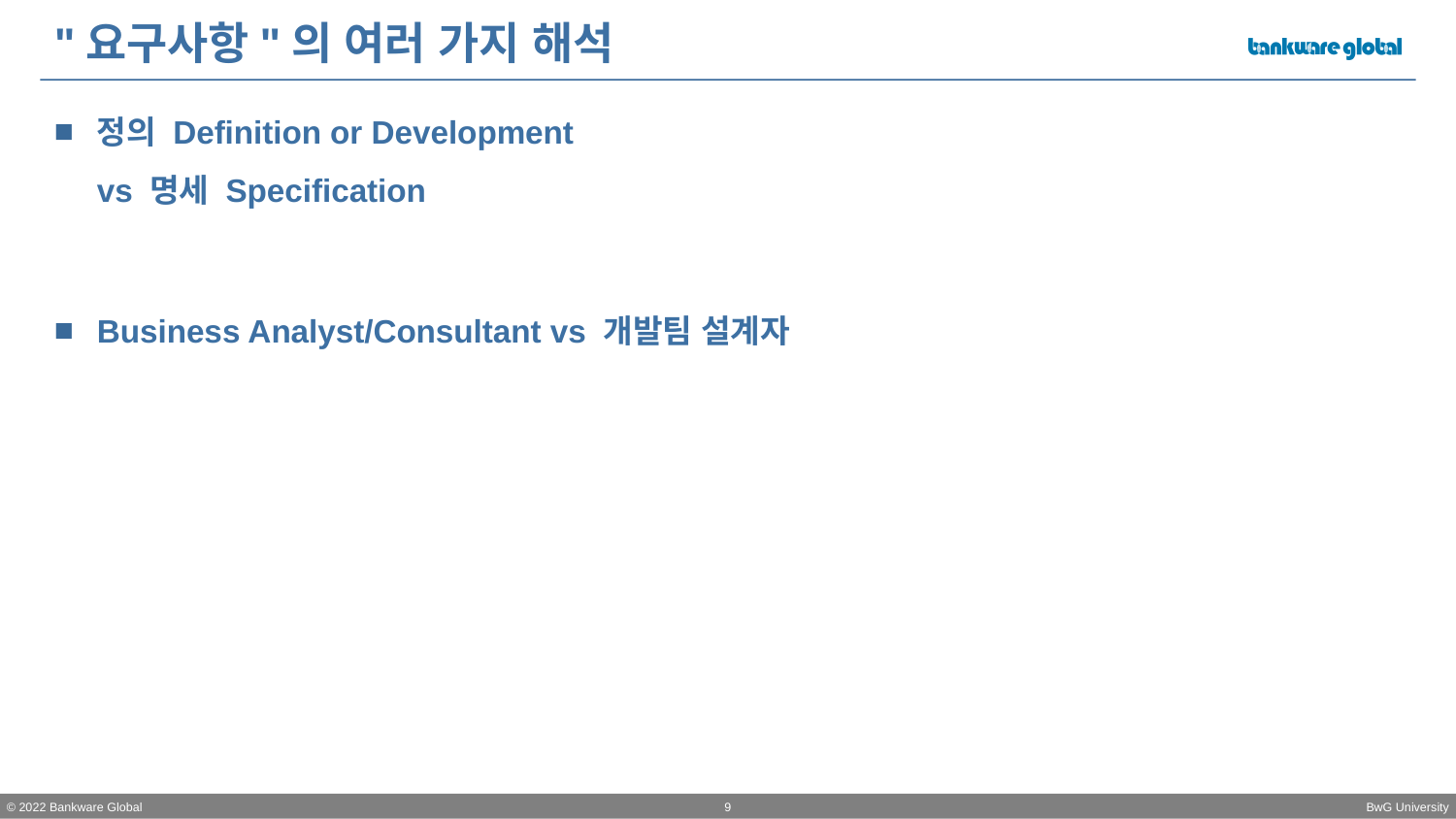

# "요구사항"의 여러 가지 해석
정의 Definition or Development
vs 명세 Specification

Business Analyst/Consultant vs 개발팀 설계자
9